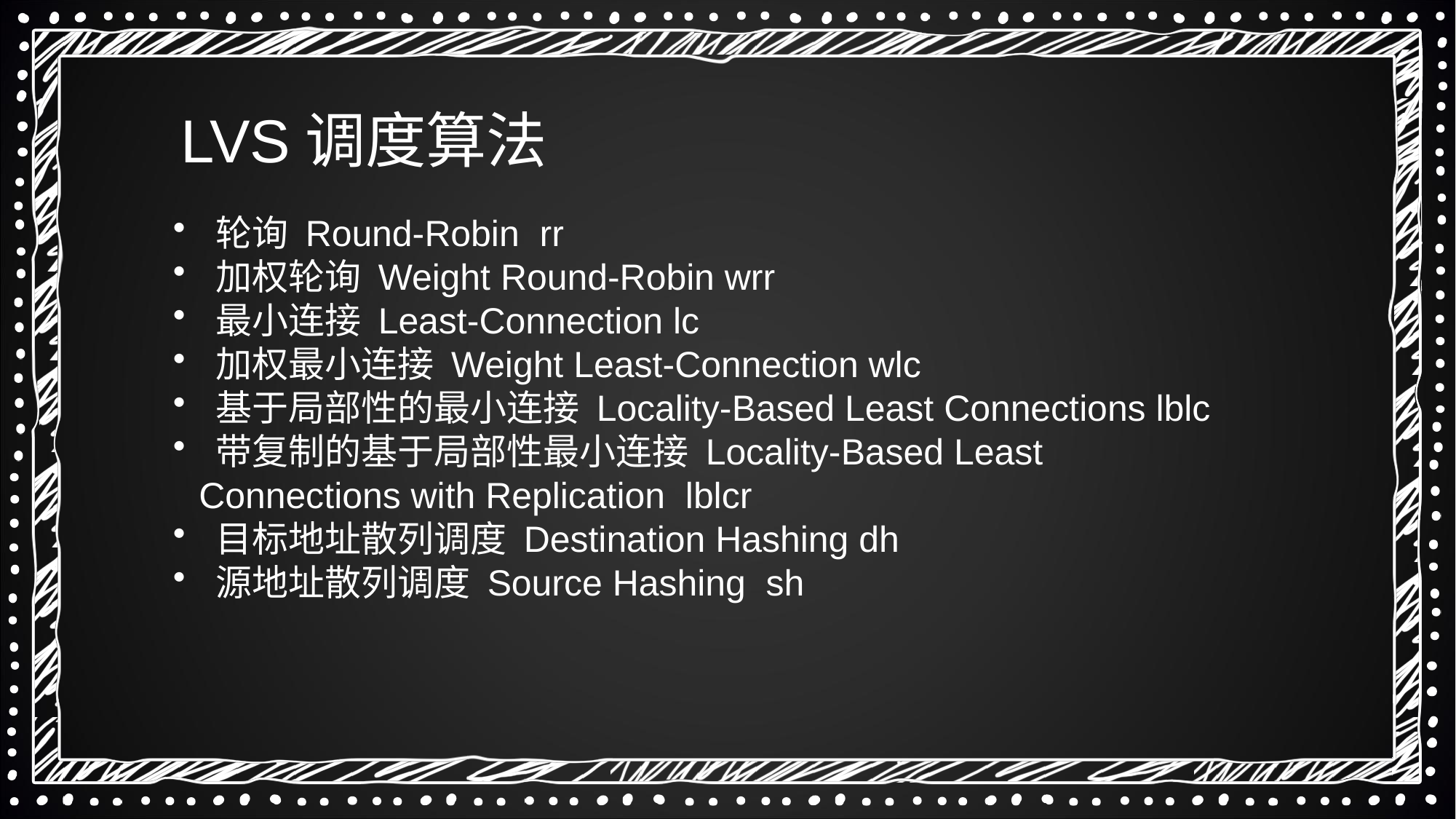

LVS调度算法
 轮询 Round-Robin  rr
 加权轮询 Weight Round-Robin wrr
 最小连接 Least-Connection lc
 加权最小连接 Weight Least-Connection wlc
 基于局部性的最小连接 Locality-Based Least Connections lblc
 带复制的基于局部性最小连接 Locality-Based Least Connections with Replication  lblcr
 目标地址散列调度 Destination Hashing dh
 源地址散列调度 Source Hashing  sh